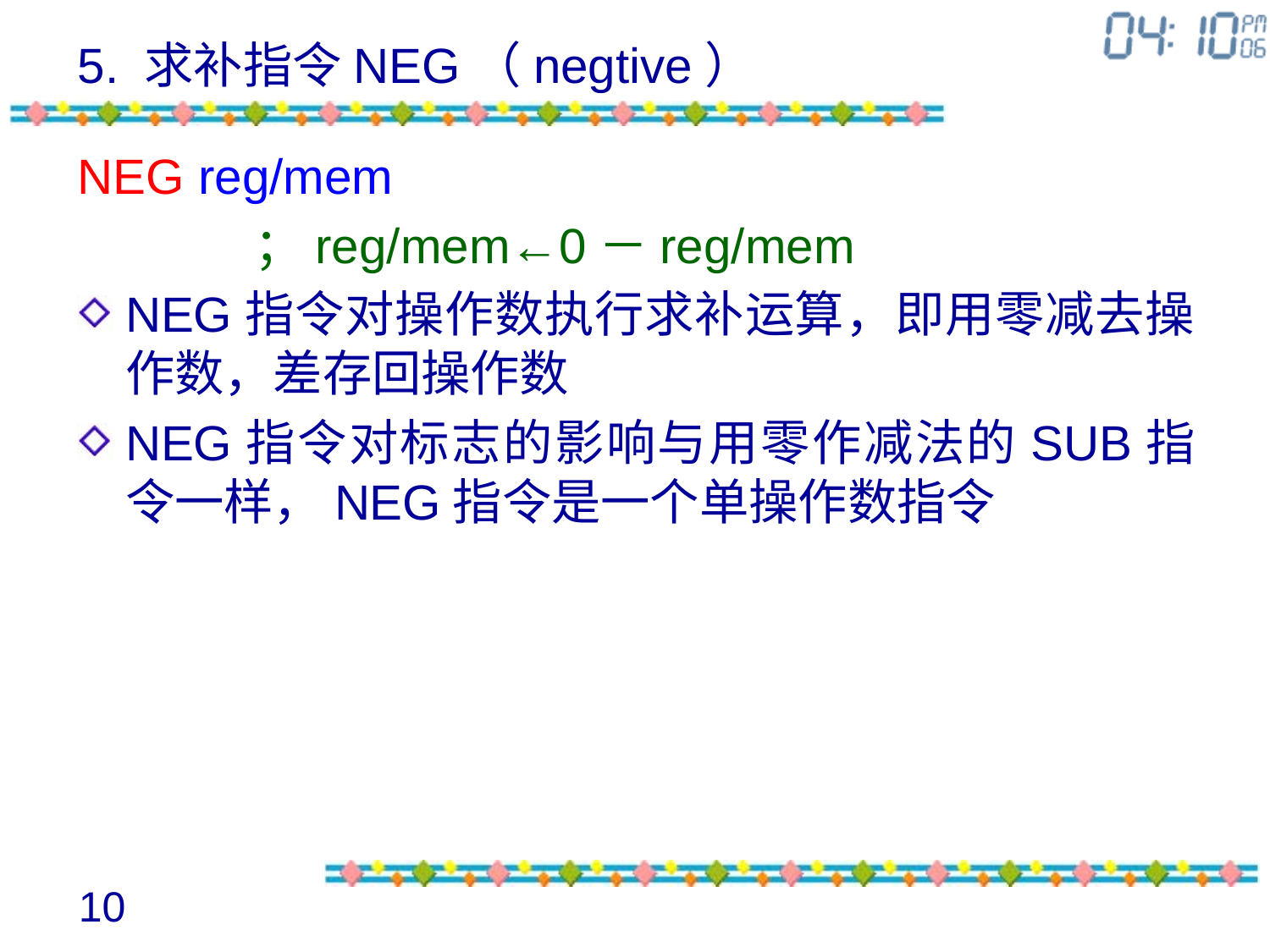

# 5. 求补指令NEG（negtive）
NEG reg/mem
		；reg/mem←0－reg/mem
NEG指令对操作数执行求补运算，即用零减去操作数，差存回操作数
NEG指令对标志的影响与用零作减法的SUB指令一样，NEG指令是一个单操作数指令